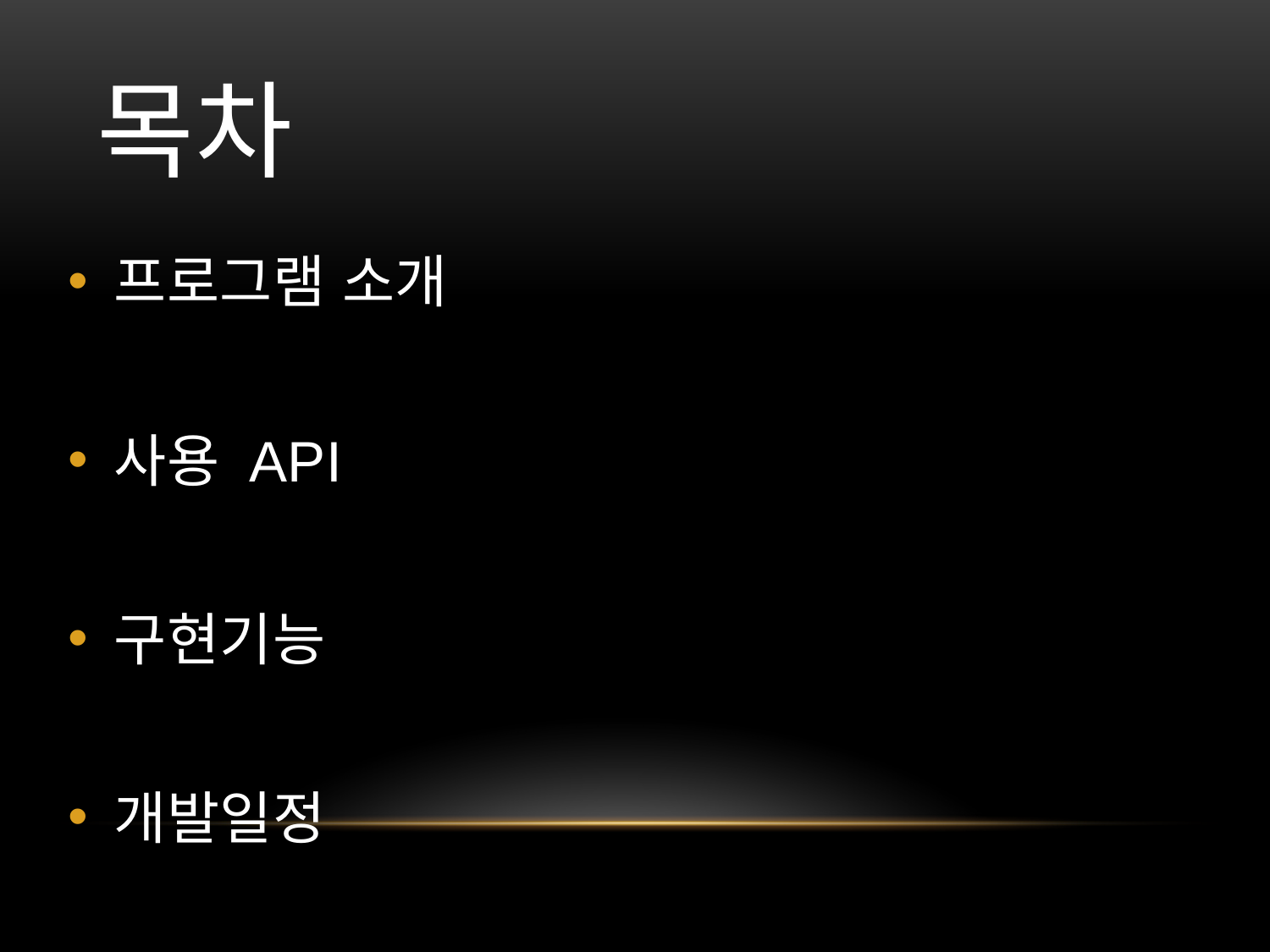

# 목차

프로그램 소개

사용 API

구현기능

개발일정